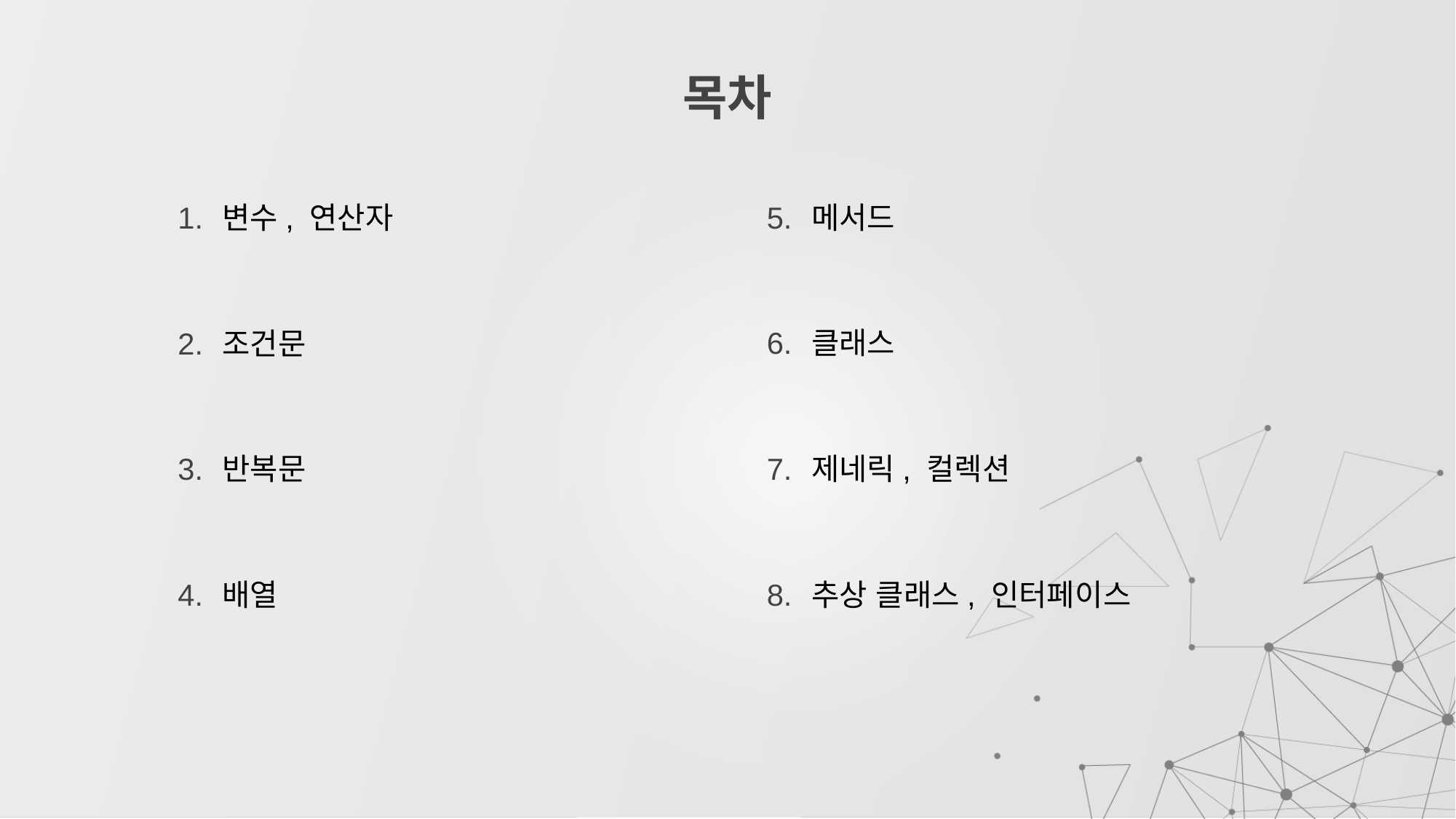

# 목차
변수, 연산자

조건문

반복문

배열

메서드

클래스

제네릭, 컬렉션

추상 클래스, 인터페이스